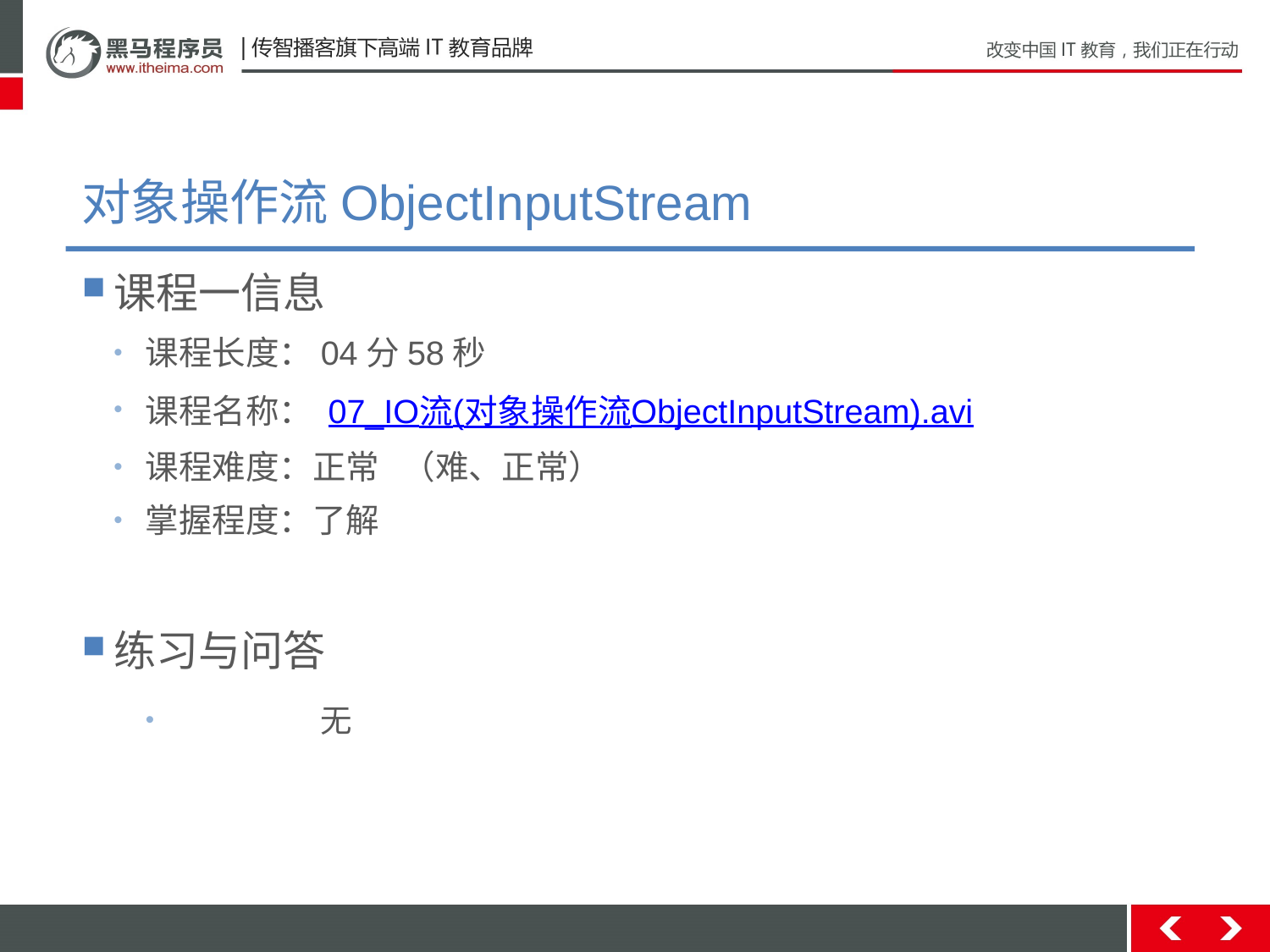

# 对象操作流ObjectInputStream
课程一信息
课程长度：04分58秒
课程名称： 07_IO流(对象操作流ObjectInputStream).avi
课程难度：正常   （难、正常）
掌握程度：了解

练习与问答
	无